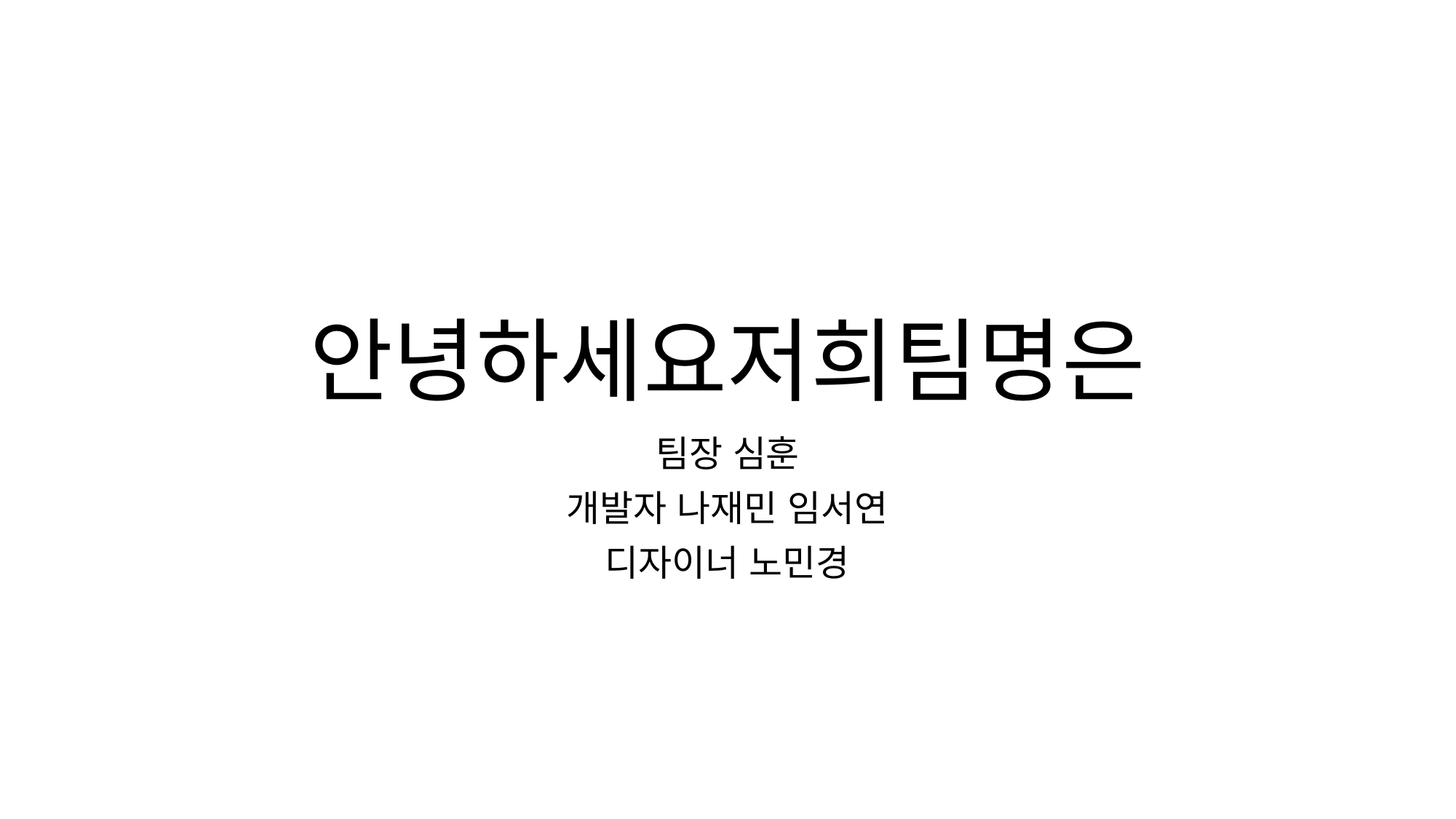

# 안녕하세요저희팀명은
팀장 심훈
개발자 나재민 임서연
디자이너 노민경